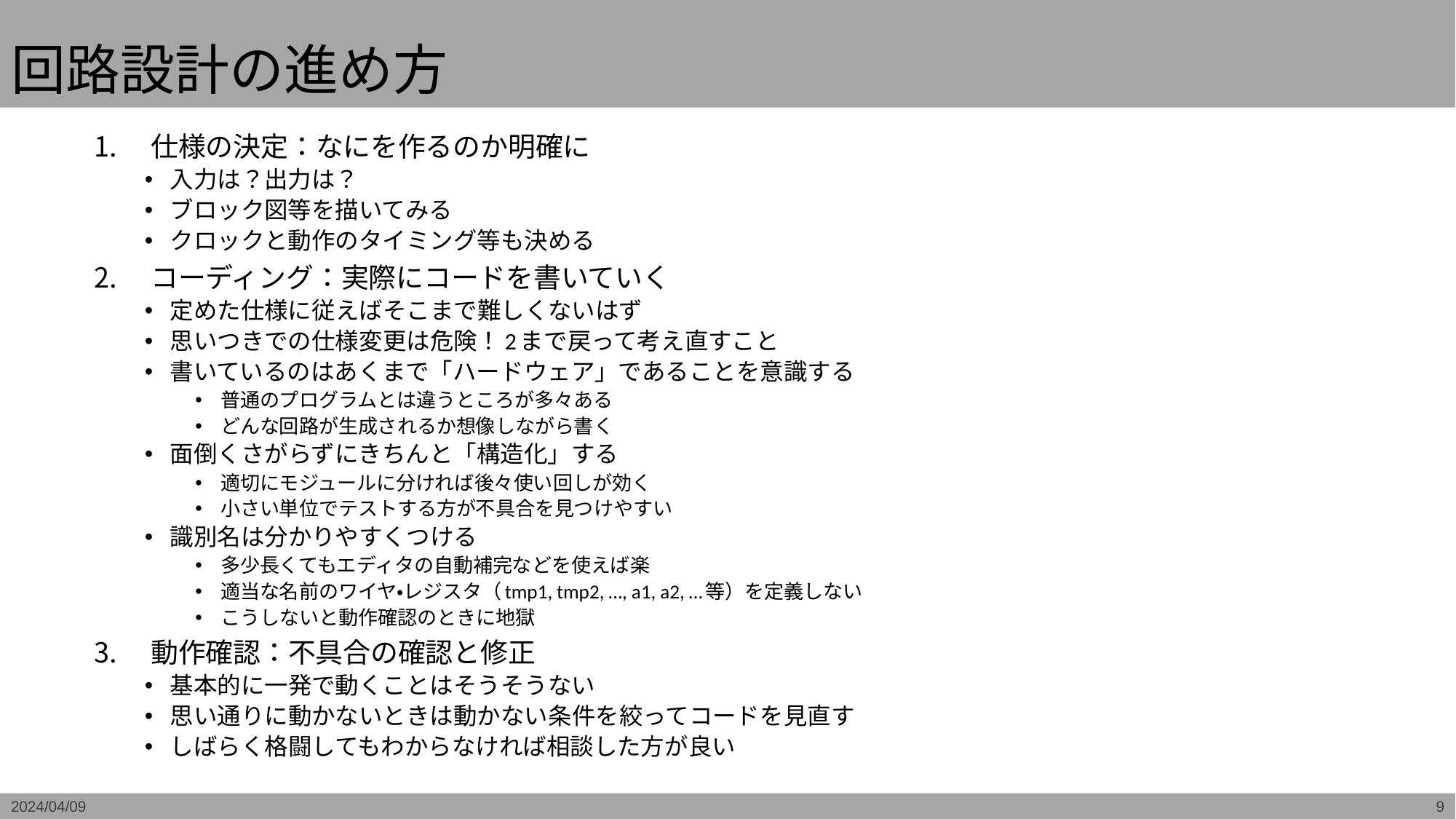

# 回路設計の進め方
仕様の決定：なにを作るのか明確に
入力は？出力は？
ブロック図等を描いてみる
クロックと動作のタイミング等も決める
コーディング：実際にコードを書いていく
定めた仕様に従えばそこまで難しくないはず
思いつきでの仕様変更は危険！2まで戻って考え直すこと
書いているのはあくまで「ハードウェア」であることを意識する
普通のプログラムとは違うところが多々ある
どんな回路が生成されるか想像しながら書く
面倒くさがらずにきちんと「構造化」する
適切にモジュールに分ければ後々使い回しが効く
小さい単位でテストする方が不具合を見つけやすい
識別名は分かりやすくつける
多少長くてもエディタの自動補完などを使えば楽
適当な名前のワイヤ・レジスタ（tmp1, tmp2, …, a1, a2, …等）を定義しない
こうしないと動作確認のときに地獄
動作確認：不具合の確認と修正
基本的に一発で動くことはそうそうない
思い通りに動かないときは動かない条件を絞ってコードを見直す
しばらく格闘してもわからなければ相談した方が良い
2024/04/09
9